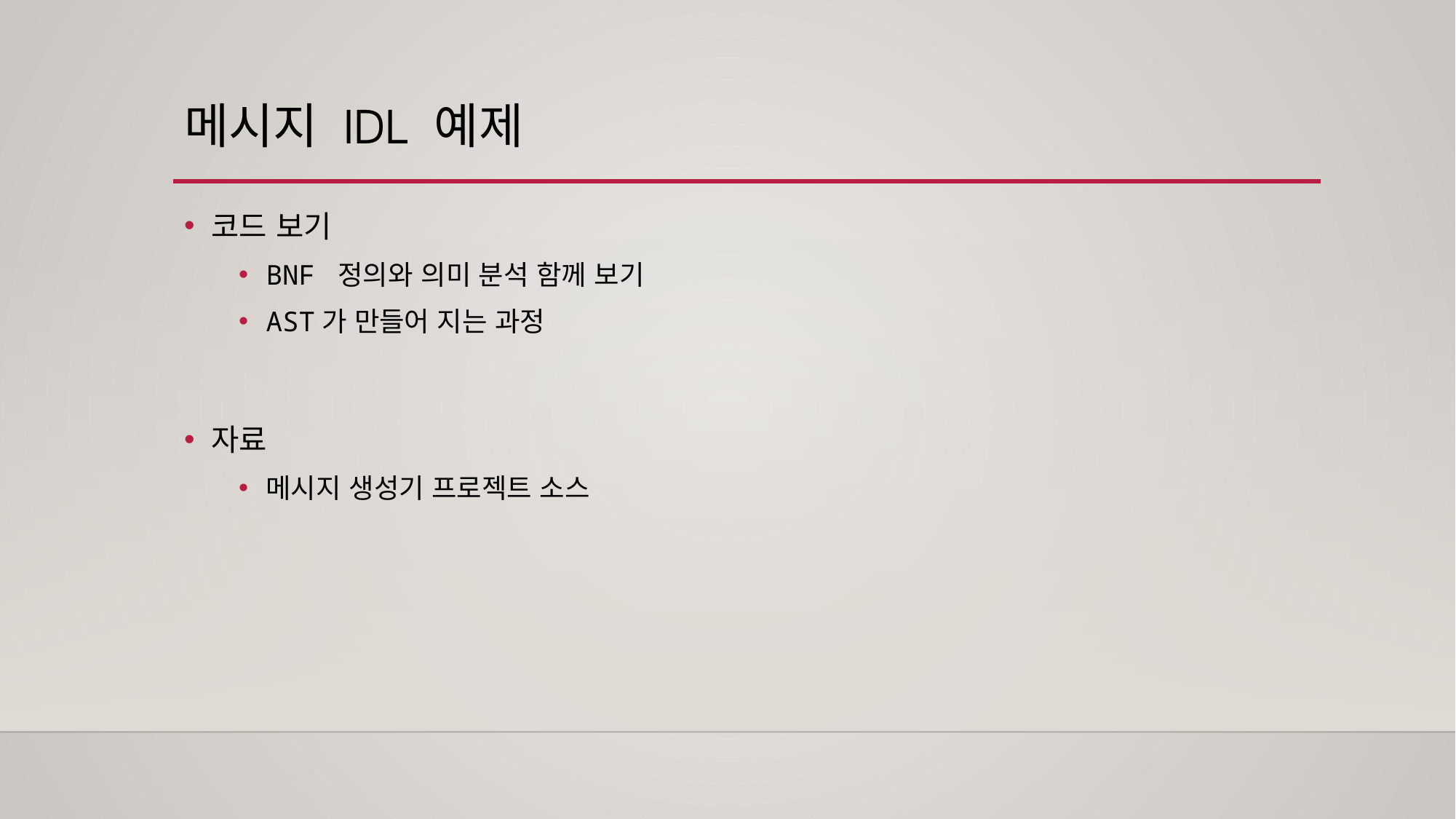

# 메시지 IDL 예제
코드 보기
BNF 정의와 의미 분석 함께 보기
AST가 만들어 지는 과정

자료
메시지 생성기 프로젝트 소스